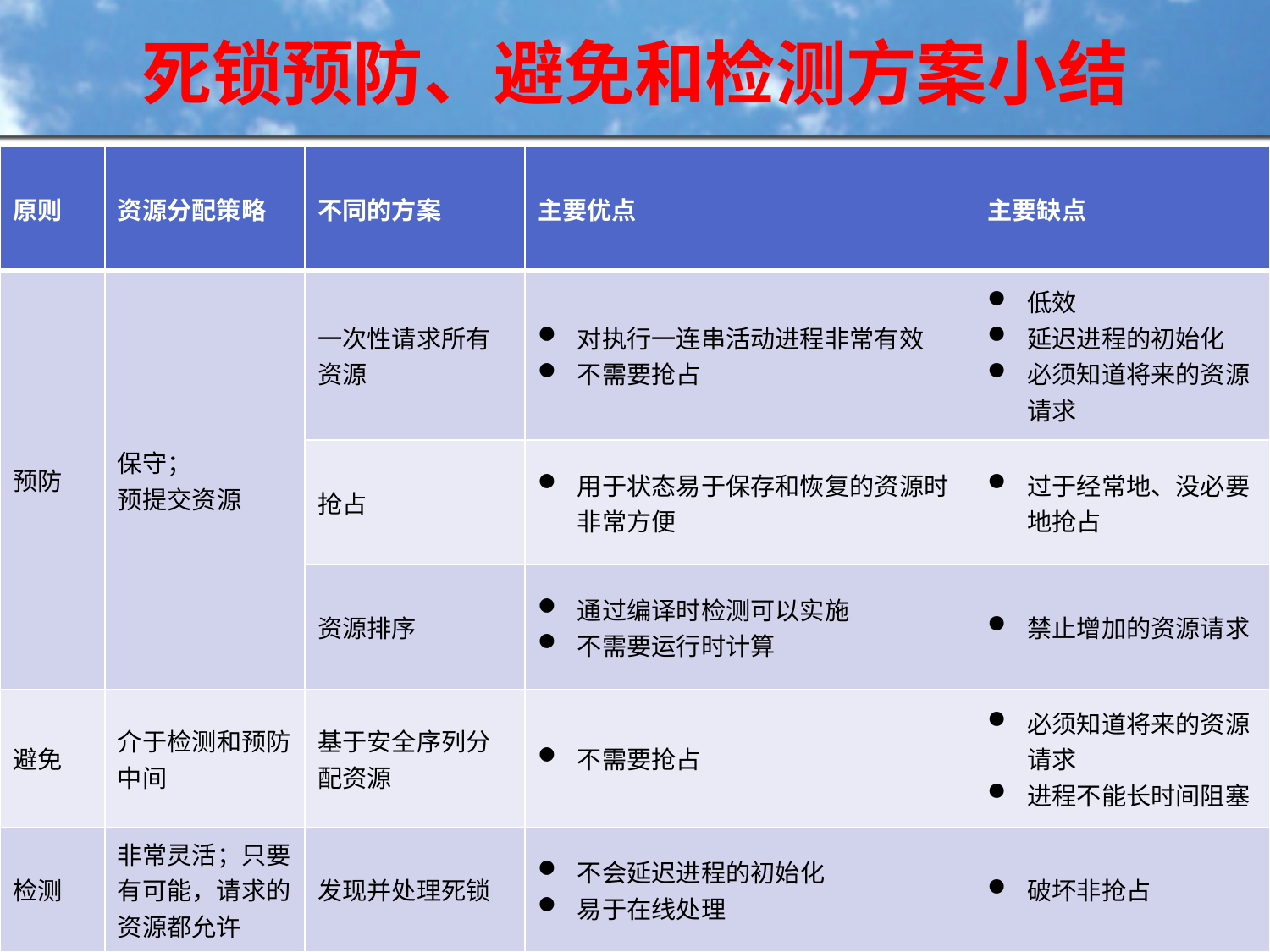

# 死锁预防、避免和检测方案小结
| 原则 | 资源分配策略 | 不同的方案 | 主要优点 | 主要缺点 |
| --- | --- | --- | --- | --- |
| 预防 | 保守； 预提交资源 | 一次性请求所有资源 | 对执行一连串活动进程非常有效 不需要抢占 | 低效 延迟进程的初始化 必须知道将来的资源请求 |
|  |  | 抢占 | 用于状态易于保存和恢复的资源时非常方便 | 过于经常地、没必要地抢占 |
|  |  | 资源排序 | 通过编译时检测可以实施 不需要运行时计算 | 禁止增加的资源请求 |
| 避免 | 介于检测和预防中间 | 基于安全序列分配资源 | 不需要抢占 | 必须知道将来的资源请求 进程不能长时间阻塞 |
| 检测 | 非常灵活；只要有可能，请求的资源都允许 | 发现并处理死锁 | 不会延迟进程的初始化 易于在线处理 | 破坏非抢占 |